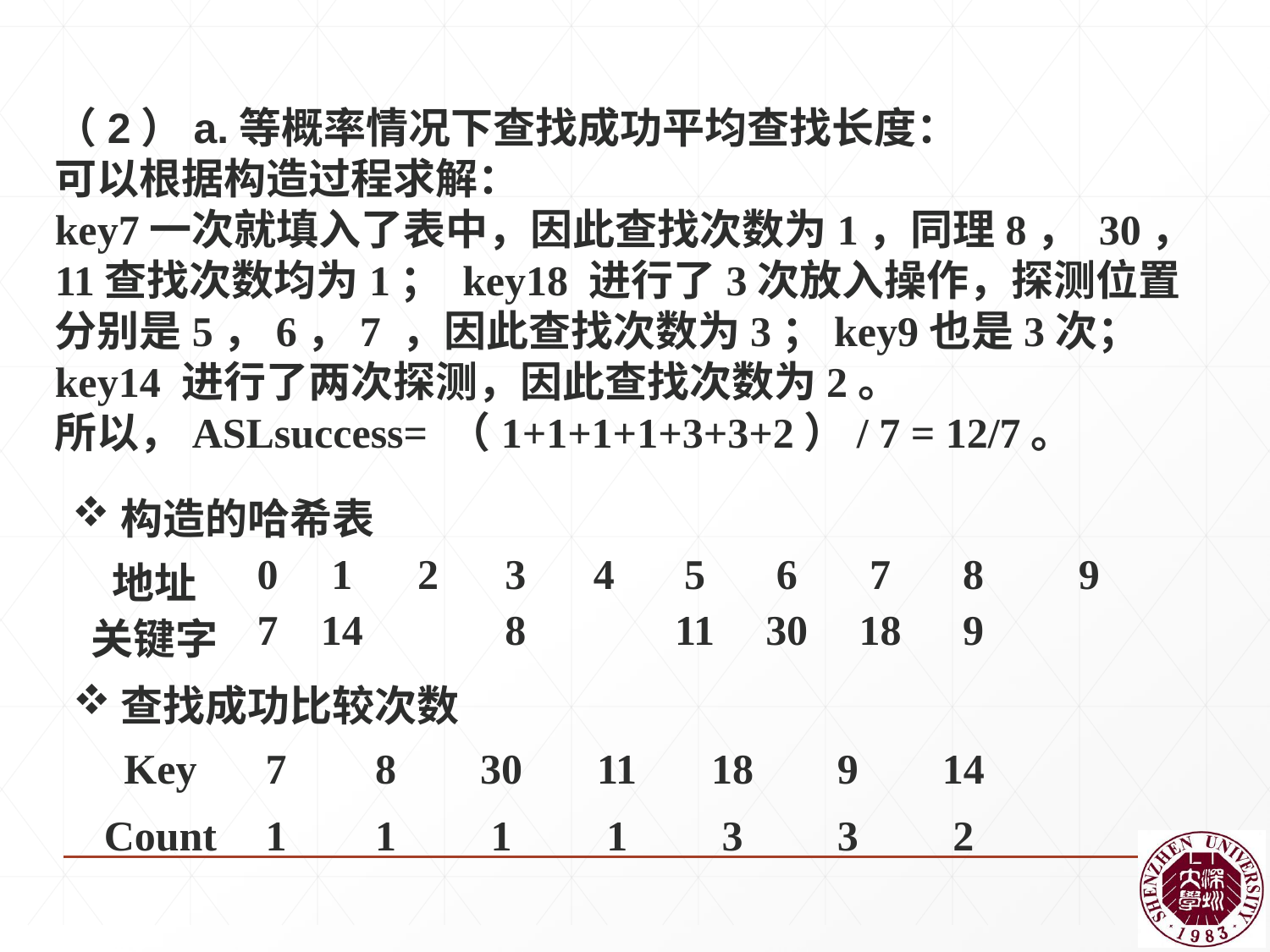

（2）a.等概率情况下查找成功平均查找长度：
可以根据构造过程求解：
key7一次就填入了表中，因此查找次数为1，同理8， 30， 11查找次数均为1； key18 进行了3次放入操作，探测位置分别是5，6，7 ，因此查找次数为3；key9也是3次；key14 进行了两次探测，因此查找次数为2。
所以，ASLsuccess= （1+1+1+1+3+3+2）/ 7 = 12/7。
构造的哈希表
| 地址 | 0 | 1 | 2 | 3 | 4 | 5 | 6 | 7 | 8 | 9 |
| --- | --- | --- | --- | --- | --- | --- | --- | --- | --- | --- |
| 关键字 | 7 | 14 |  | 8 |  | 11 | 30 | 18 | 9 |  |
查找成功比较次数
| Key | 7 | 8 | 30 | 11 | 18 | 9 | 14 |
| --- | --- | --- | --- | --- | --- | --- | --- |
| Count | 1 | 1 | 1 | 1 | 3 | 3 | 2 |